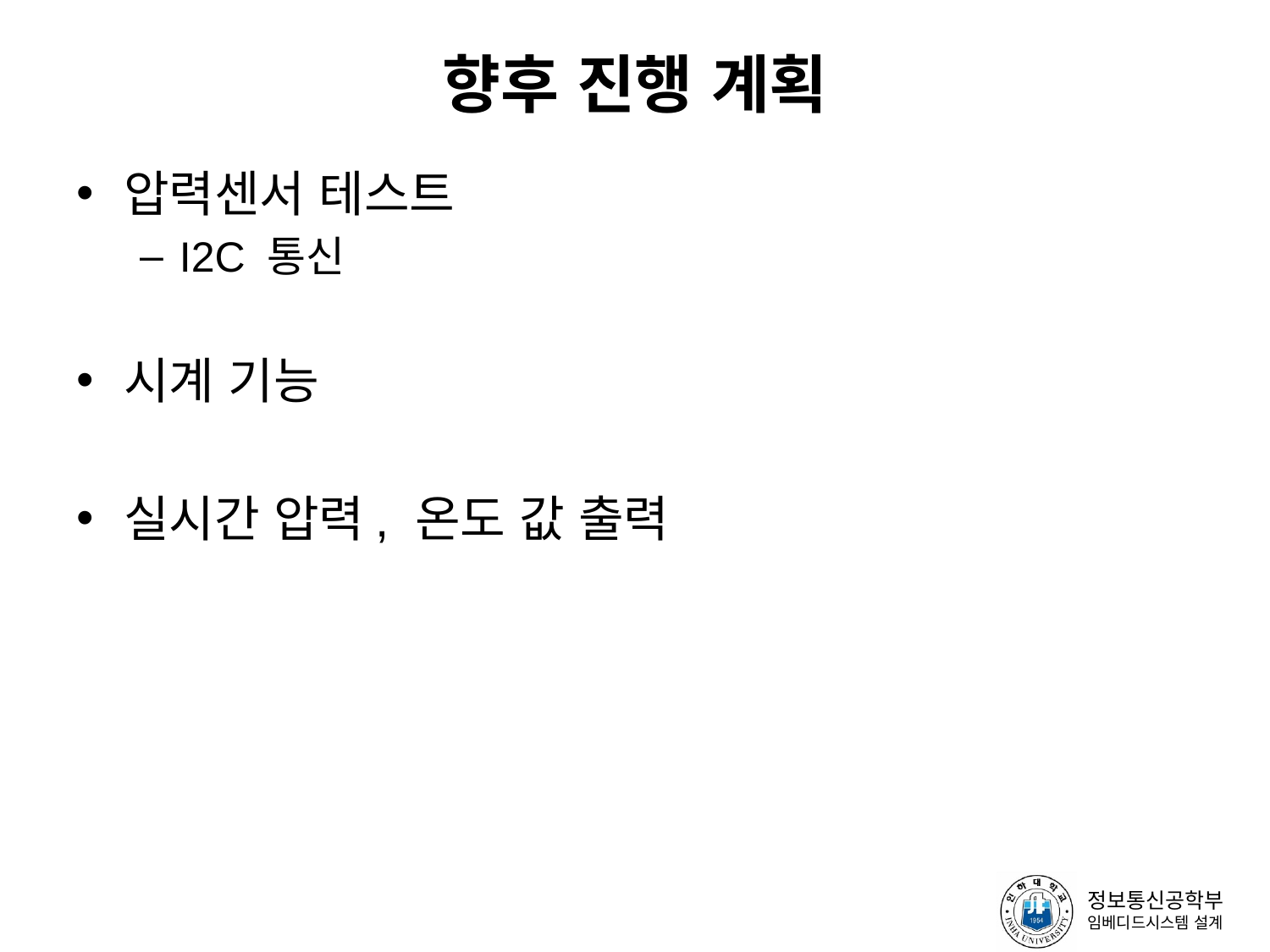

# 향후 진행 계획
압력센서 테스트
I2C 통신

시계 기능

실시간 압력, 온도 값 출력